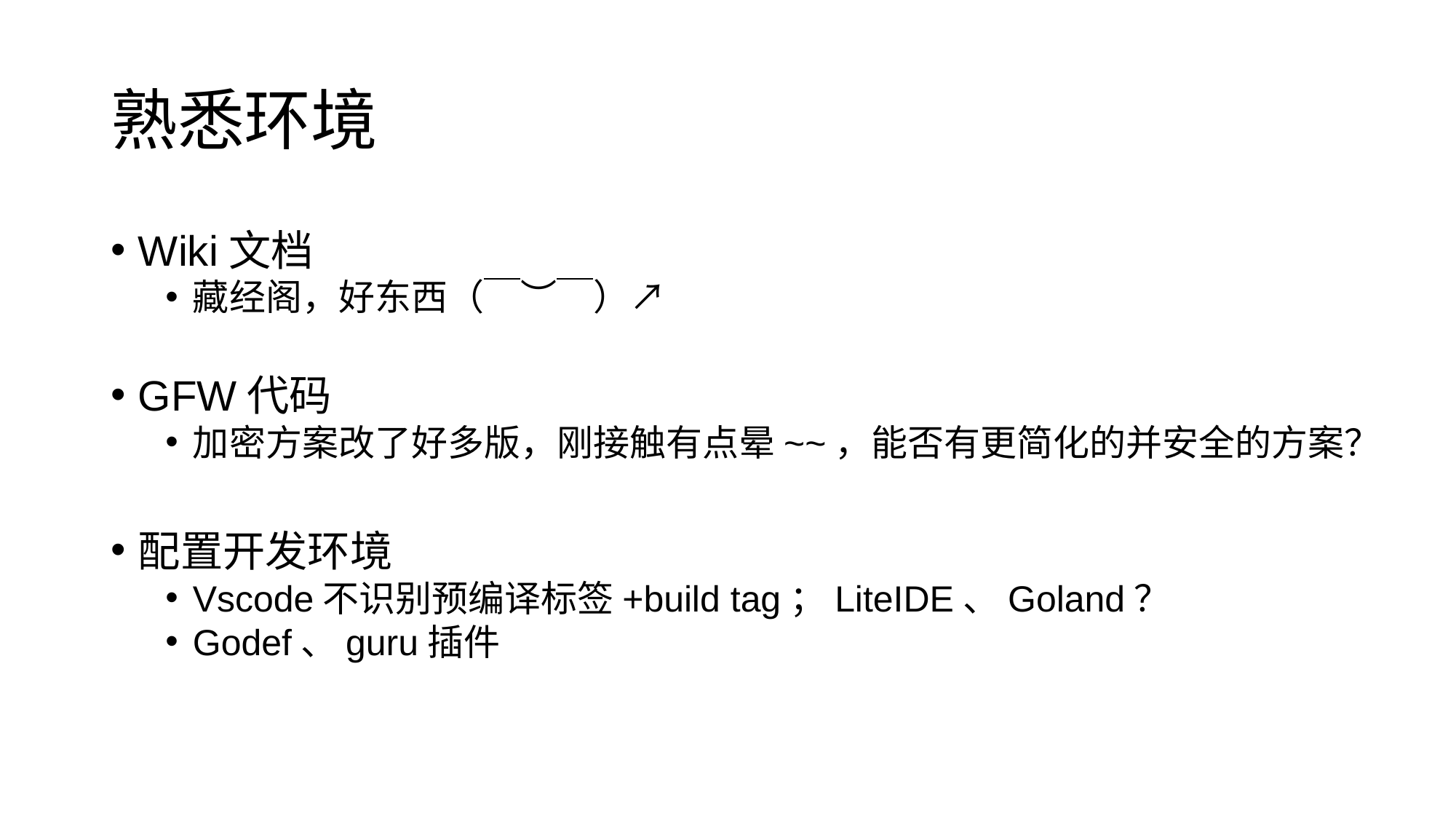

# 熟悉环境
Wiki文档
藏经阁，好东西（￣︶￣）↗

GFW代码
加密方案改了好多版，刚接触有点晕~~，能否有更简化的并安全的方案？

配置开发环境
Vscode不识别预编译标签+build tag；LiteIDE、Goland？
Godef、guru插件